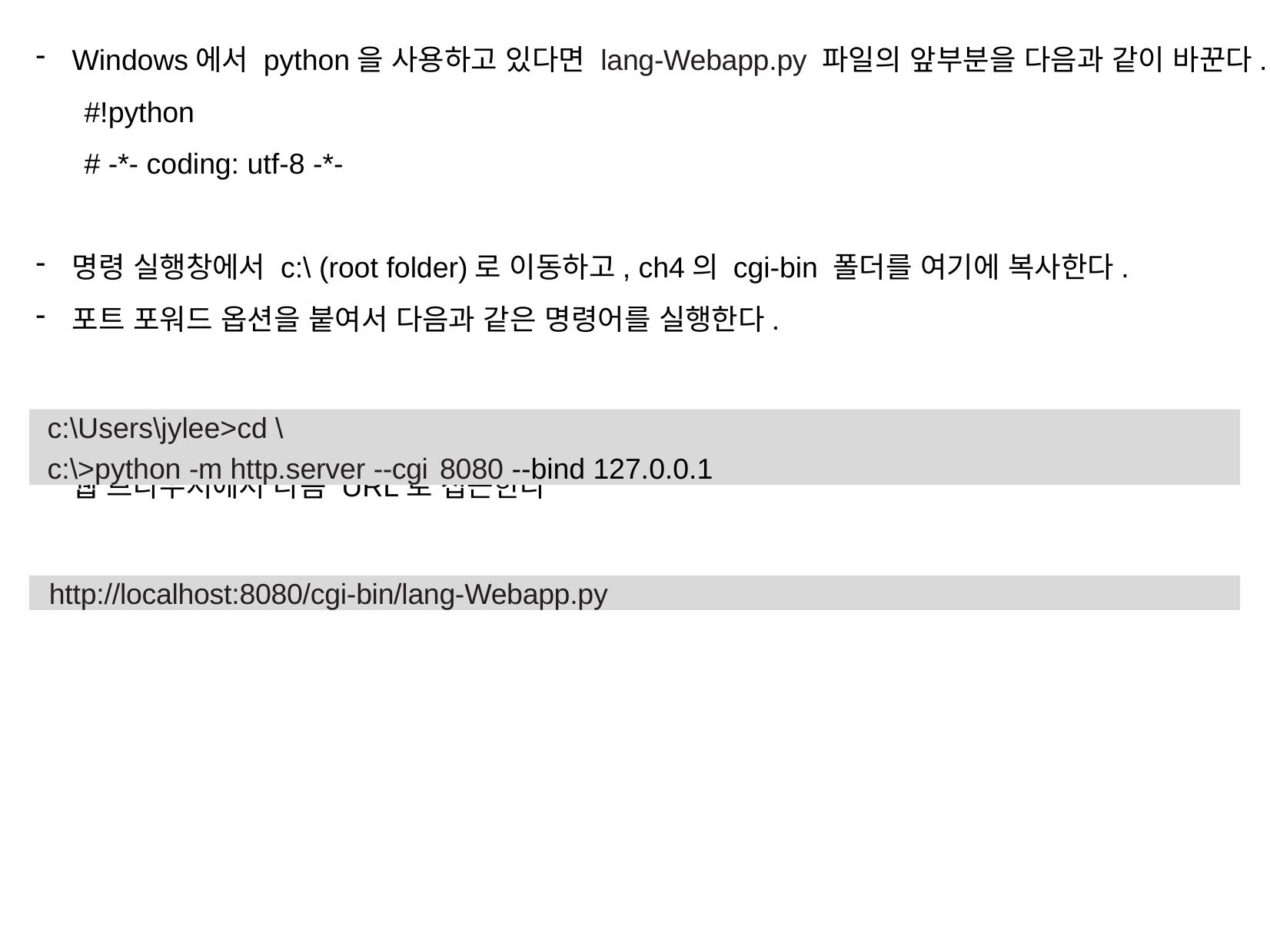

Windows에서 python을 사용하고 있다면 lang-Webapp.py 파일의 앞부분을 다음과 같이 바꾼다.
      #!python
      # -*- coding: utf-8 -*-

명령 실행창에서 c:\ (root folder)로 이동하고, ch4의 cgi-bin 폴더를 여기에 복사한다.
포트 포워드 옵션을 붙여서 다음과 같은 명령어를 실행한다.

웹 브라우저에서 다음 URL로 접근한다
c:\Users\jylee>cd \
c:\>python -m http.server --cgi  8080 --bind 127.0.0.1
http://localhost:8080/cgi-bin/lang-Webapp.py